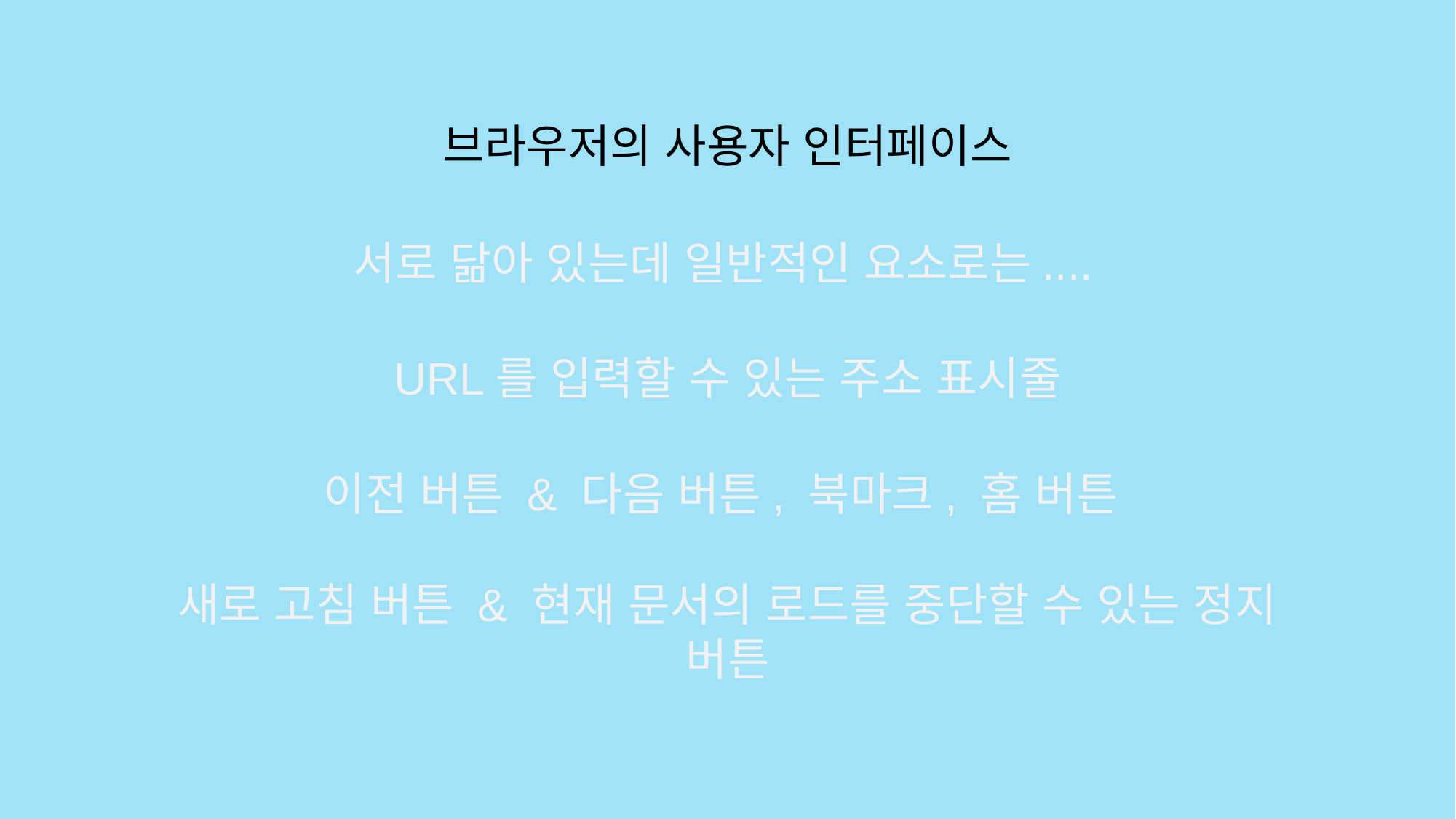

브라우저의 사용자 인터페이스
서로 닮아 있는데 일반적인 요소로는....
URL를 입력할 수 있는 주소 표시줄
이전 버튼 & 다음 버튼, 북마크, 홈 버튼
새로 고침 버튼 & 현재 문서의 로드를 중단할 수 있는 정지 버튼